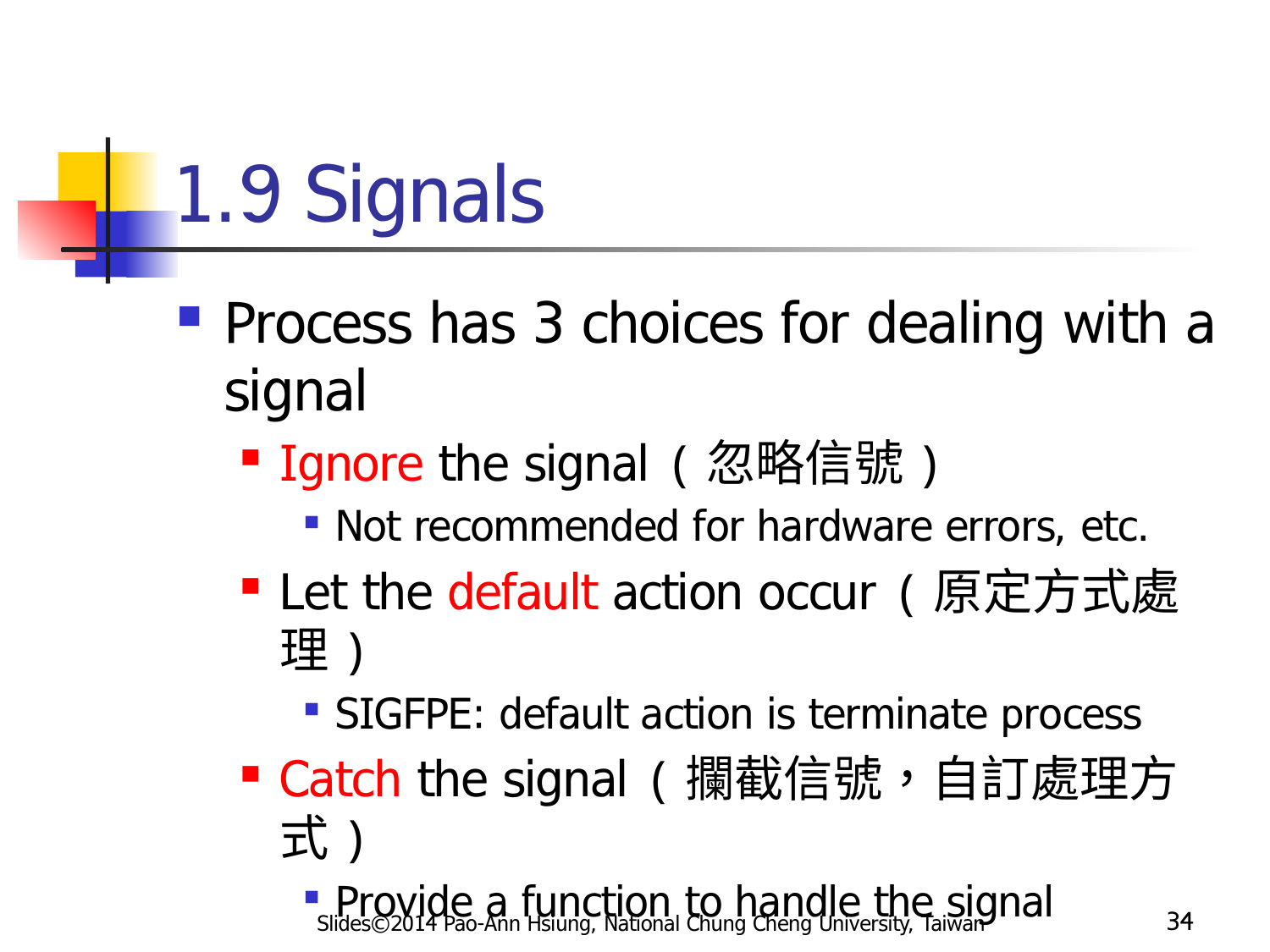

# 1.9 Signals
Process has 3 choices for dealing with a signal
Ignore the signal (忽略信號)
Not recommended for hardware errors, etc.
Let the default action occur (原定方式處理)
SIGFPE: default action is terminate process
Catch the signal (攔截信號，自訂處理方式)
Provide a function to handle the signal

Slides©2014 Pao-Ann Hsiung, National Chung Cheng University, Taiwan
34